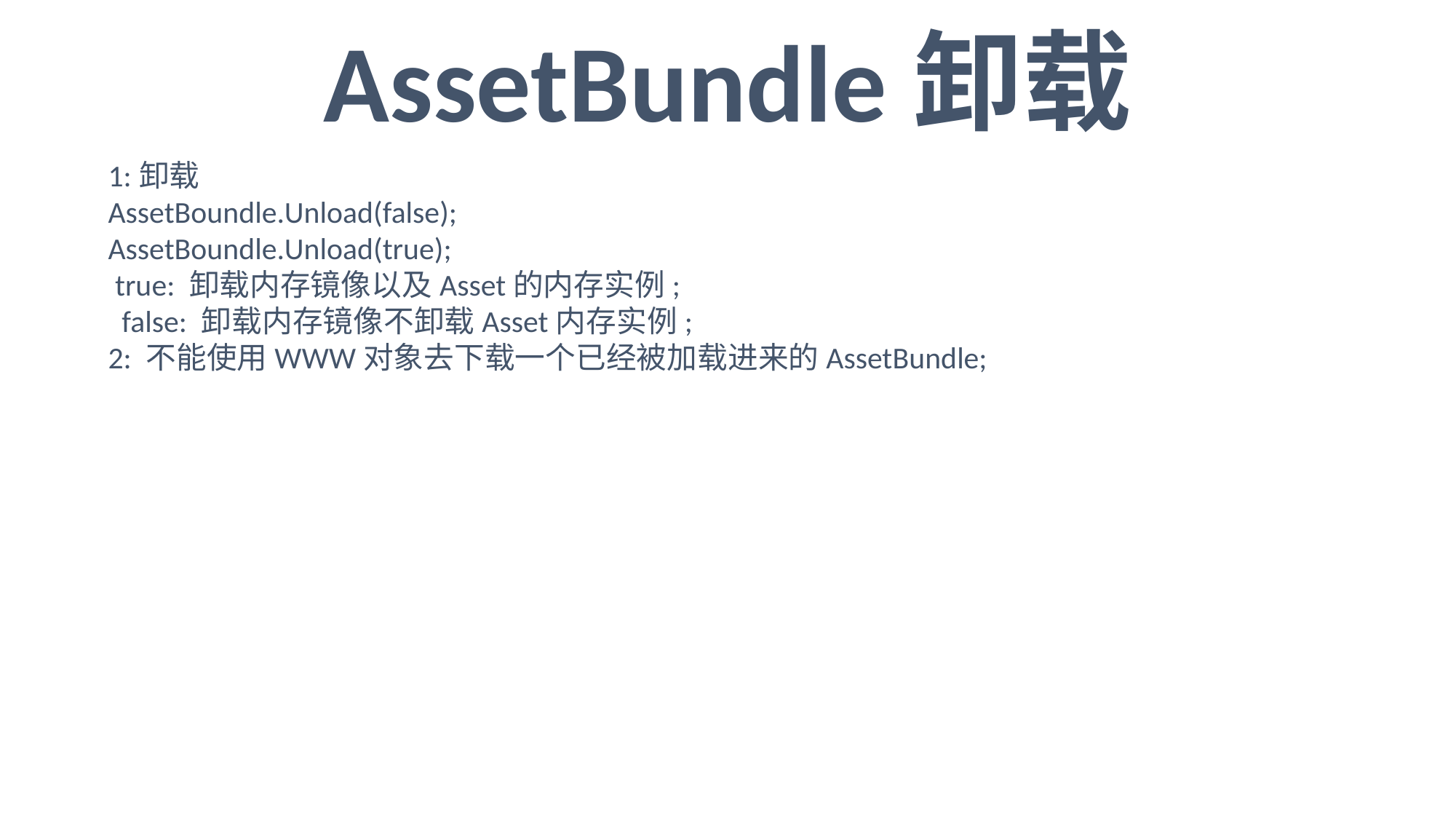

AssetBundle卸载
1:卸载
AssetBoundle.Unload(false);
AssetBoundle.Unload(true);
 true: 卸载内存镜像以及Asset的内存实例;
  false: 卸载内存镜像不卸载Asset内存实例;
2: 不能使用WWW对象去下载一个已经被加载进来的AssetBundle;
6